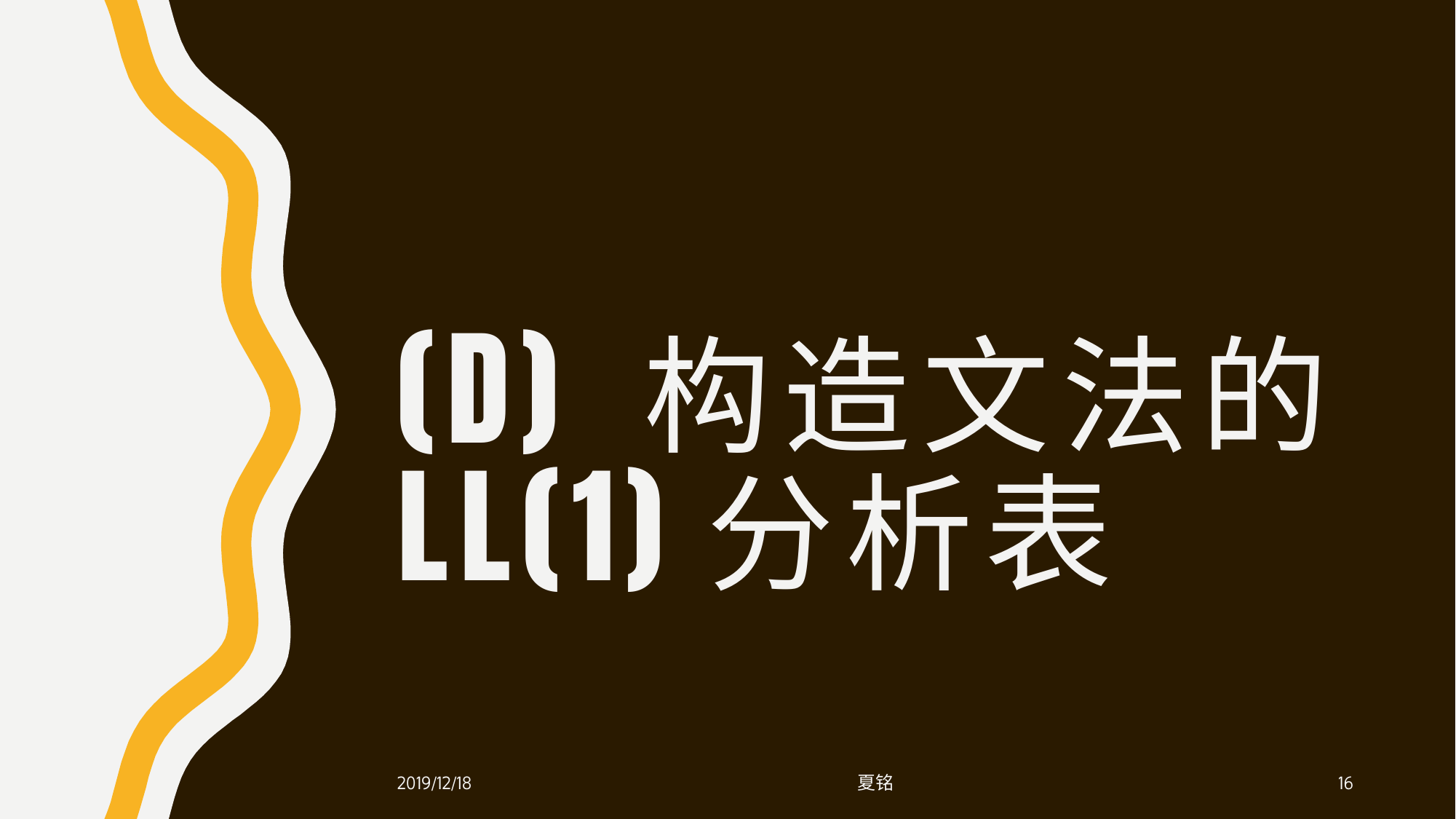

# (d) 构造文法的 LL(1)分析表

2019/12/18
夏铭
16